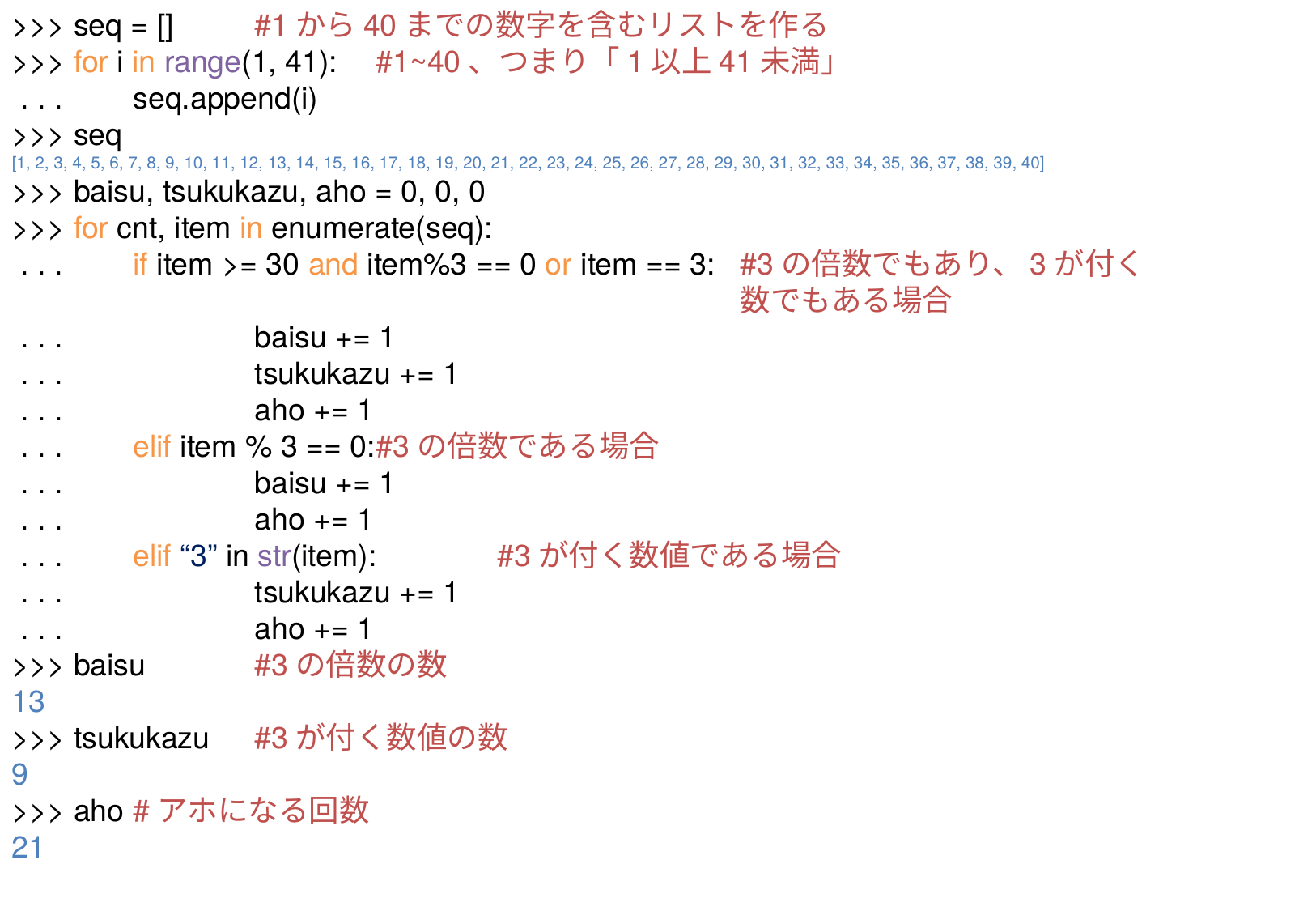

>>> seq = []	#1から40までの数字を含むリストを作る
>>> for i in range(1, 41):	#1~40、つまり「1以上41未満」
 . . . 	seq.append(i)
>>> seq
[1, 2, 3, 4, 5, 6, 7, 8, 9, 10, 11, 12, 13, 14, 15, 16, 17, 18, 19, 20, 21, 22, 23, 24, 25, 26, 27, 28, 29, 30, 31, 32, 33, 34, 35, 36, 37, 38, 39, 40]
>>> baisu, tsukukazu, aho = 0, 0, 0
>>> for cnt, item in enumerate(seq):
 . . . 	if item >= 30 and item%3 == 0 or item == 3:	#3の倍数でもあり、3が付く							数でもある場合
 . . . 		baisu += 1
 . . . 		tsukukazu += 1
 . . . 		aho += 1
 . . . 	elif item % 3 == 0:	#3の倍数である場合
 . . . 		baisu += 1
 . . . 		aho += 1
 . . . 	elif “3” in str(item):	#3が付く数値である場合
 . . . 		tsukukazu += 1
 . . . 		aho += 1
>>> baisu	#3の倍数の数
13
>>> tsukukazu	#3が付く数値の数
9
>>> aho	#アホになる回数
21